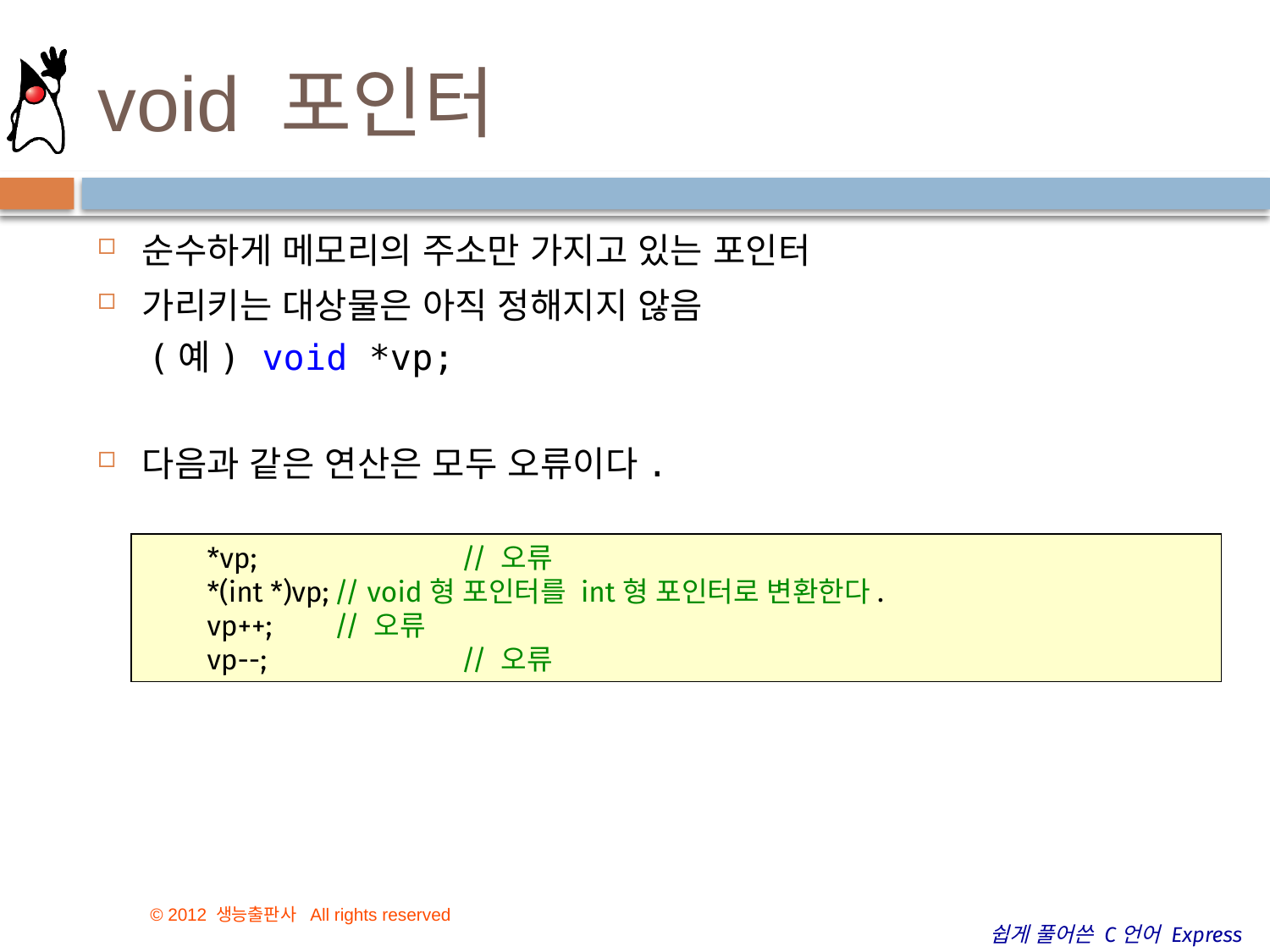

# void 포인터
순수하게 메모리의 주소만 가지고 있는 포인터
가리키는 대상물은 아직 정해지지 않음
(예) void *vp;

다음과 같은 연산은 모두 오류이다.

*vp;		// 오류
*(int *)vp;	// void형 포인터를 int형 포인터로 변환한다.
vp++;	// 오류
vp--;		// 오류